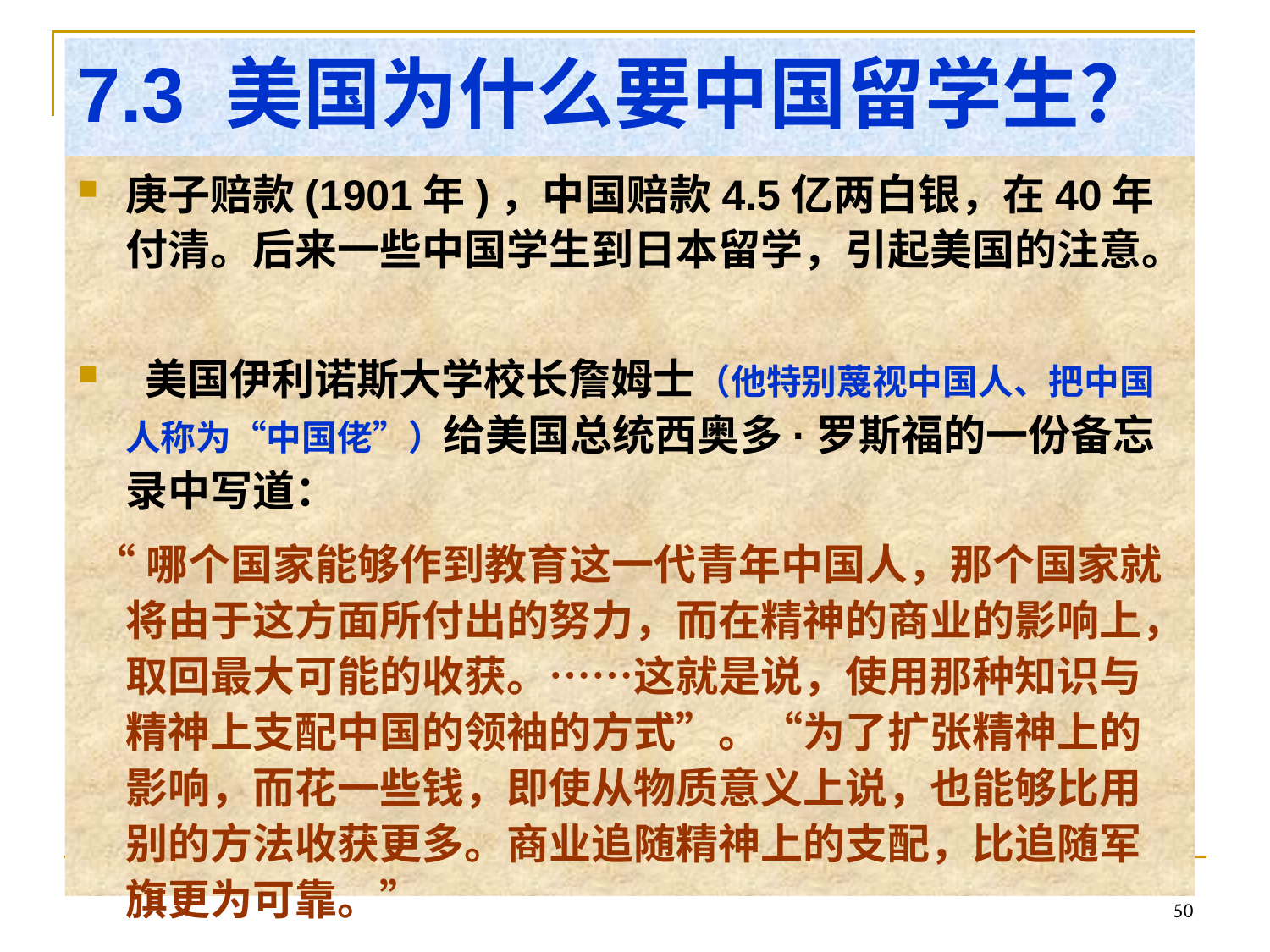

# 7.3 美国为什么要中国留学生？
庚子赔款(1901年)，中国赔款4.5亿两白银，在40年付清。后来一些中国学生到日本留学，引起美国的注意。
 美国伊利诺斯大学校长詹姆士（他特别蔑视中国人、把中国人称为“中国佬”）给美国总统西奥多·罗斯福的一份备忘录中写道：
  “哪个国家能够作到教育这一代青年中国人，那个国家就将由于这方面所付出的努力，而在精神的商业的影响上，取回最大可能的收获。……这就是说，使用那种知识与精神上支配中国的领袖的方式”。“为了扩张精神上的影响，而花一些钱，即使从物质意义上说，也能够比用别的方法收获更多。商业追随精神上的支配，比追随军旗更为可靠。”
50